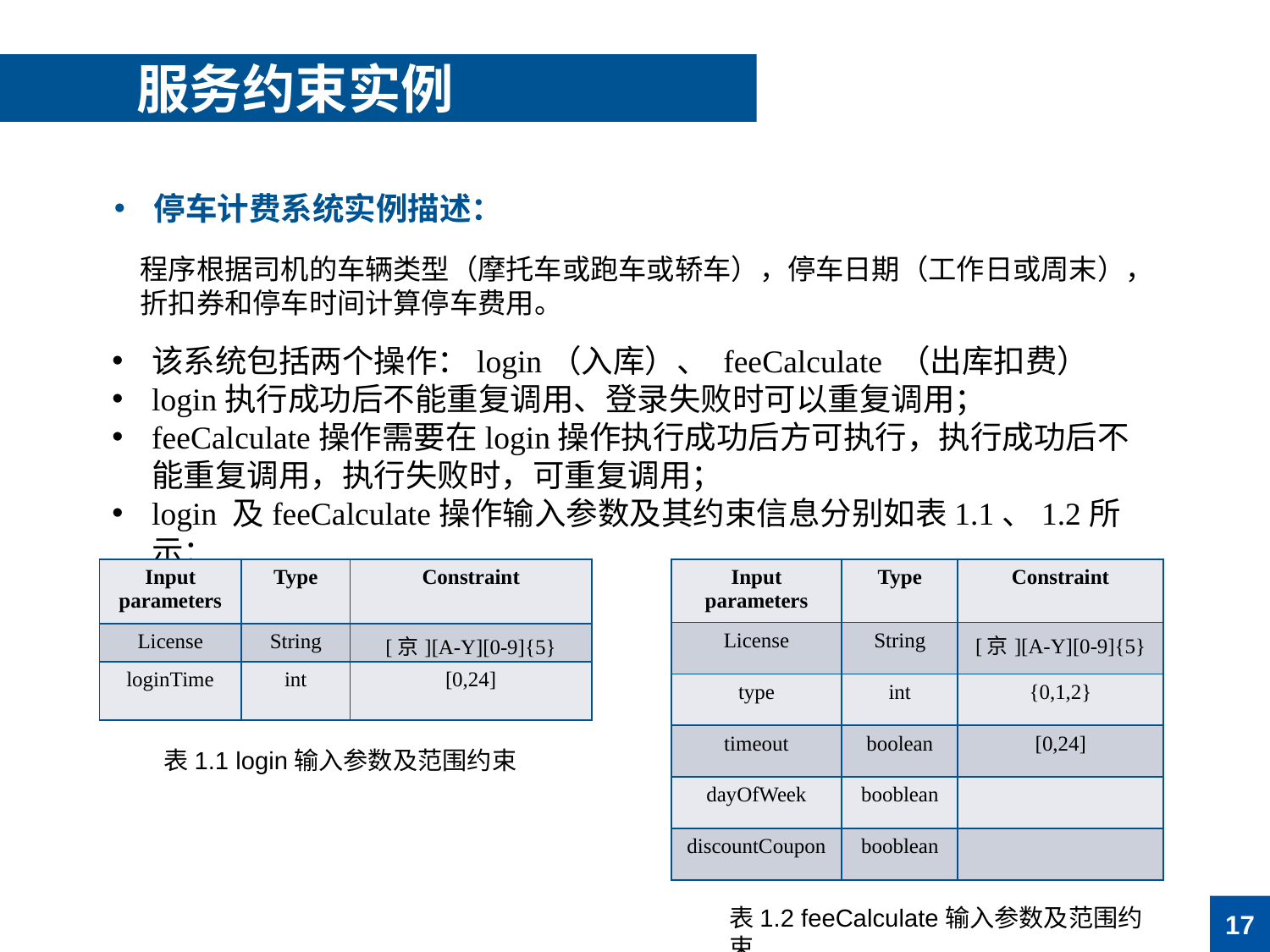

服务约束实例
停车计费系统实例描述：
程序根据司机的车辆类型（摩托车或跑车或轿车），停车日期（工作日或周末），折扣券和停车时间计算停车费用。
该系统包括两个操作：login（入库）、 feeCalculate （出库扣费）
login执行成功后不能重复调用、登录失败时可以重复调用；
feeCalculate操作需要在login操作执行成功后方可执行，执行成功后不能重复调用，执行失败时，可重复调用；
login 及feeCalculate操作输入参数及其约束信息分别如表1.1、1.2所示：
| Input parameters | Type | Constraint |
| --- | --- | --- |
| License | String | [京][A-Y][0-9]{5} |
| loginTime | int | [0,24] |
| Input parameters | Type | Constraint |
| --- | --- | --- |
| License | String | [京][A-Y][0-9]{5} |
| type | int | {0,1,2} |
| timeout | boolean | [0,24] |
| dayOfWeek | booblean |  |
| discountCoupon | booblean |  |
表1.1 login输入参数及范围约束
表1.2 feeCalculate输入参数及范围约束
17